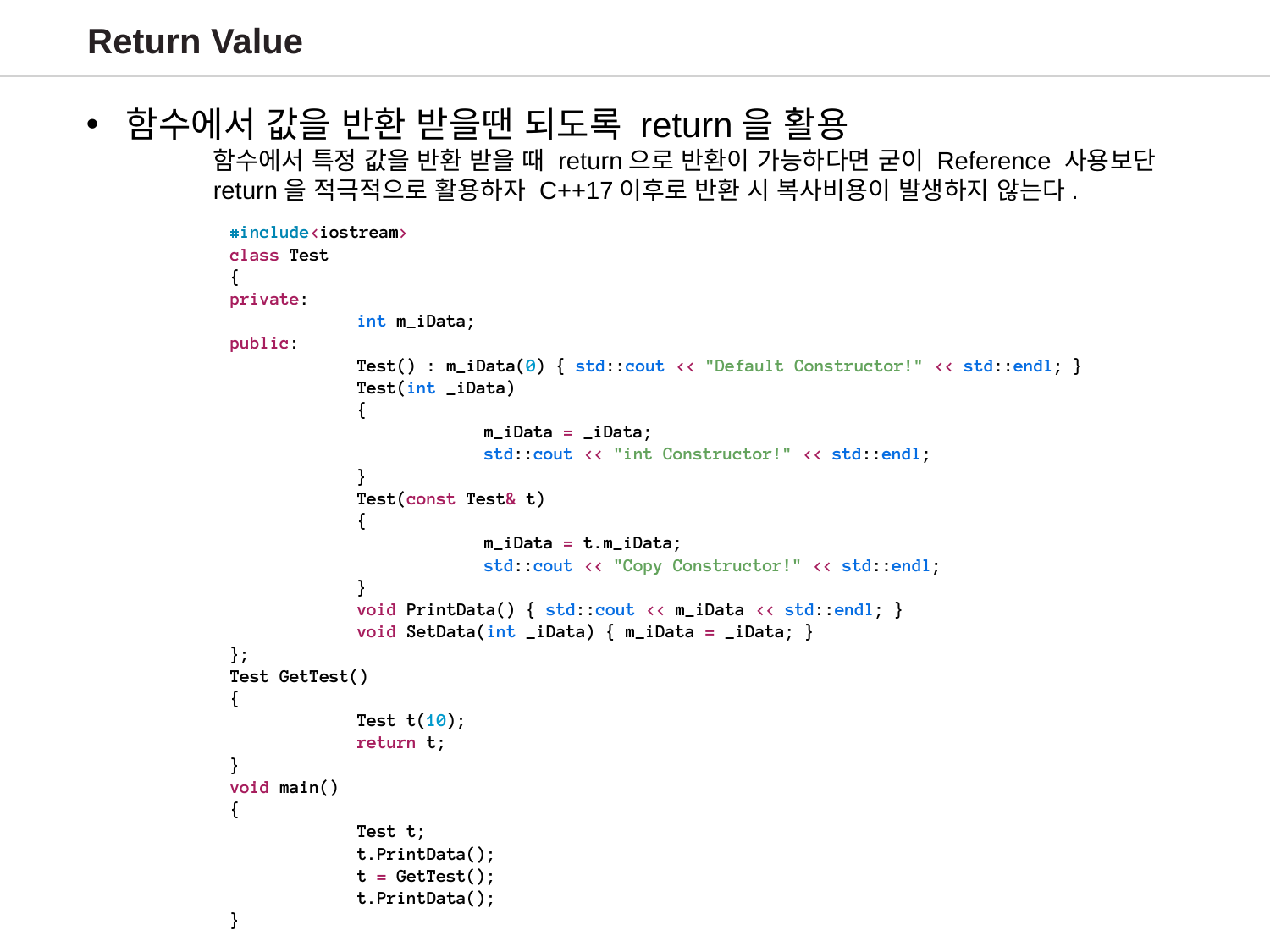

Return Value
함수에서 값을 반환 받을땐 되도록 return을 활용
	함수에서 특정 값을 반환 받을 때 return으로 반환이 가능하다면 굳이 Reference 사용보단
	return을 적극적으로 활용하자 C++17이후로 반환 시 복사비용이 발생하지 않는다.
#include<iostream>
class Test
{
private:
	int m_iData;
public:
	Test() : m_iData(0) { std::cout << "Default Constructor!" << std::endl; }
	Test(int _iData)
	{
		m_iData = _iData;
		std::cout << "int Constructor!" << std::endl;
	}
	Test(const Test& t)
	{
		m_iData = t.m_iData;
		std::cout << "Copy Constructor!" << std::endl;
	}
	void PrintData() { std::cout << m_iData << std::endl; }
	void SetData(int _iData) { m_iData = _iData; }
};
Test GetTest()
{
	Test t(10);
	return t;
}
void main()
{
	Test t;
	t.PrintData();
	t = GetTest();
	t.PrintData();
}